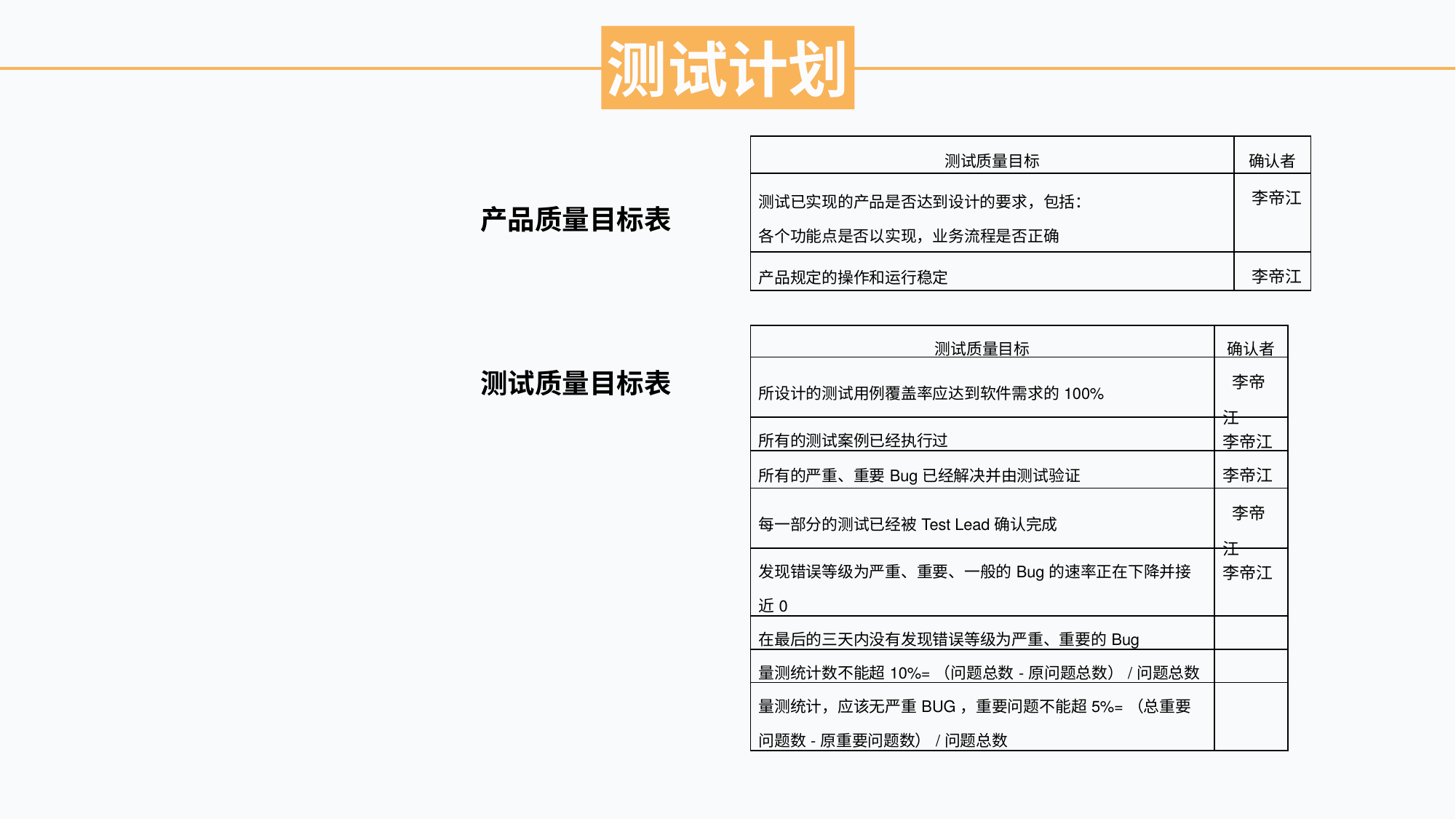

测试计划

| 测试质量目标 | 确认者 |
| --- | --- |
| 测试已实现的产品是否达到设计的要求，包括： 各个功能点是否以实现，业务流程是否正确 | 李帝江 |
| 产品规定的操作和运行稳定 | 李帝江 |
产品质量目标表

测试质量目标表
| 测试质量目标 | 确认者 |
| --- | --- |
| 所设计的测试用例覆盖率应达到软件需求的100% | 李帝江 |
| 所有的测试案例已经执行过 | 李帝江 |
| 所有的严重、重要Bug已经解决并由测试验证 | 李帝江 |
| 每一部分的测试已经被Test Lead确认完成 | 李帝江 |
| 发现错误等级为严重、重要、一般的Bug的速率正在下降并接近0 | 李帝江 |
| 在最后的三天内没有发现错误等级为严重、重要的Bug |  |
| 量测统计数不能超10%=（问题总数-原问题总数）/问题总数 |  |
| 量测统计，应该无严重BUG，重要问题不能超5%=（总重要问题数-原重要问题数）/问题总数 |  |